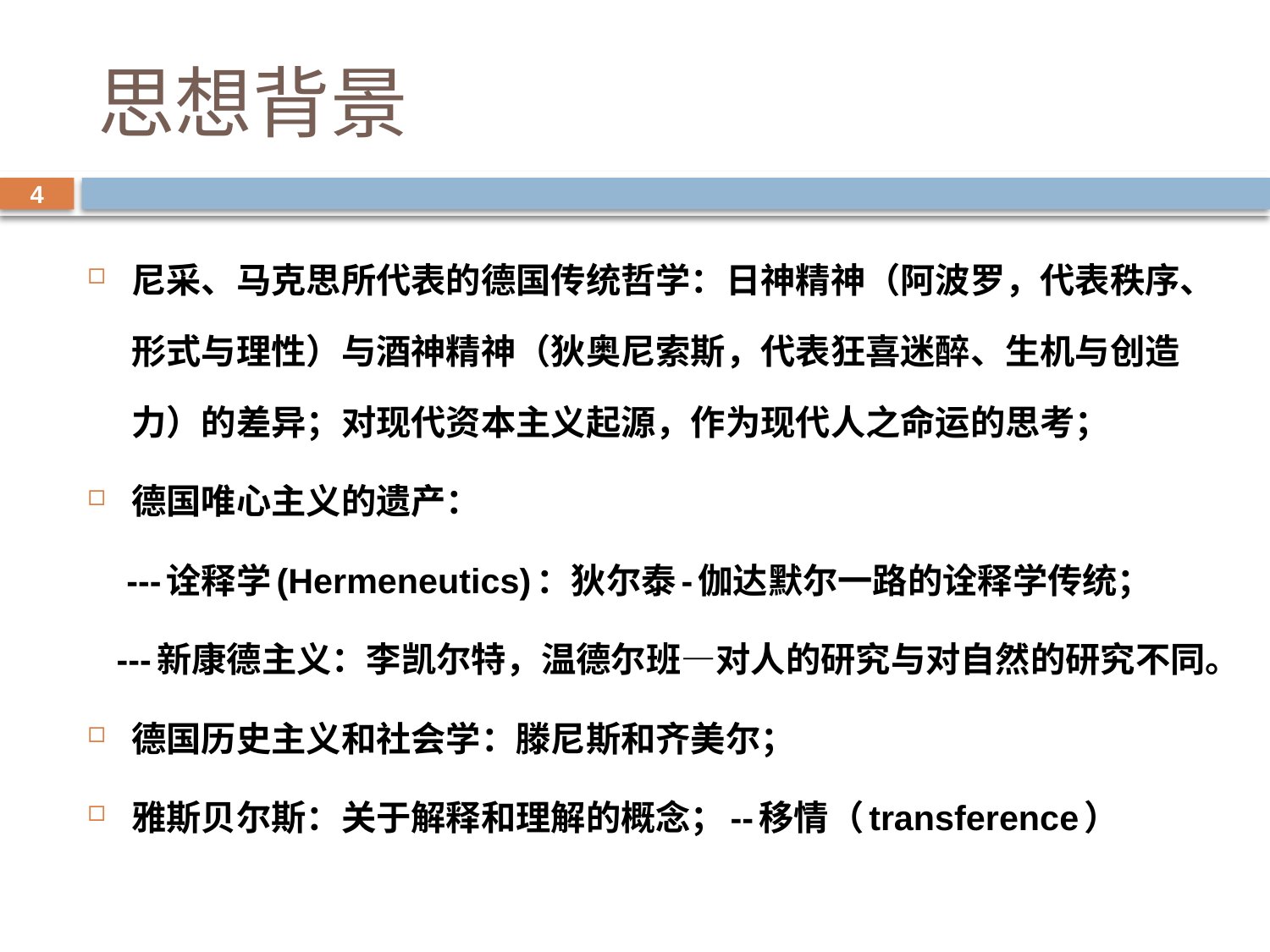

# 思想背景
4
尼采、马克思所代表的德国传统哲学：日神精神（阿波罗，代表秩序、形式与理性）与酒神精神（狄奥尼索斯，代表狂喜迷醉、生机与创造力）的差异；对现代资本主义起源，作为现代人之命运的思考；
德国唯心主义的遗产：
    ---诠释学(Hermeneutics)：狄尔泰-伽达默尔一路的诠释学传统；
   ---新康德主义：李凯尔特，温德尔班—对人的研究与对自然的研究不同。
德国历史主义和社会学：滕尼斯和齐美尔；
雅斯贝尔斯：关于解释和理解的概念；--移情（transference）